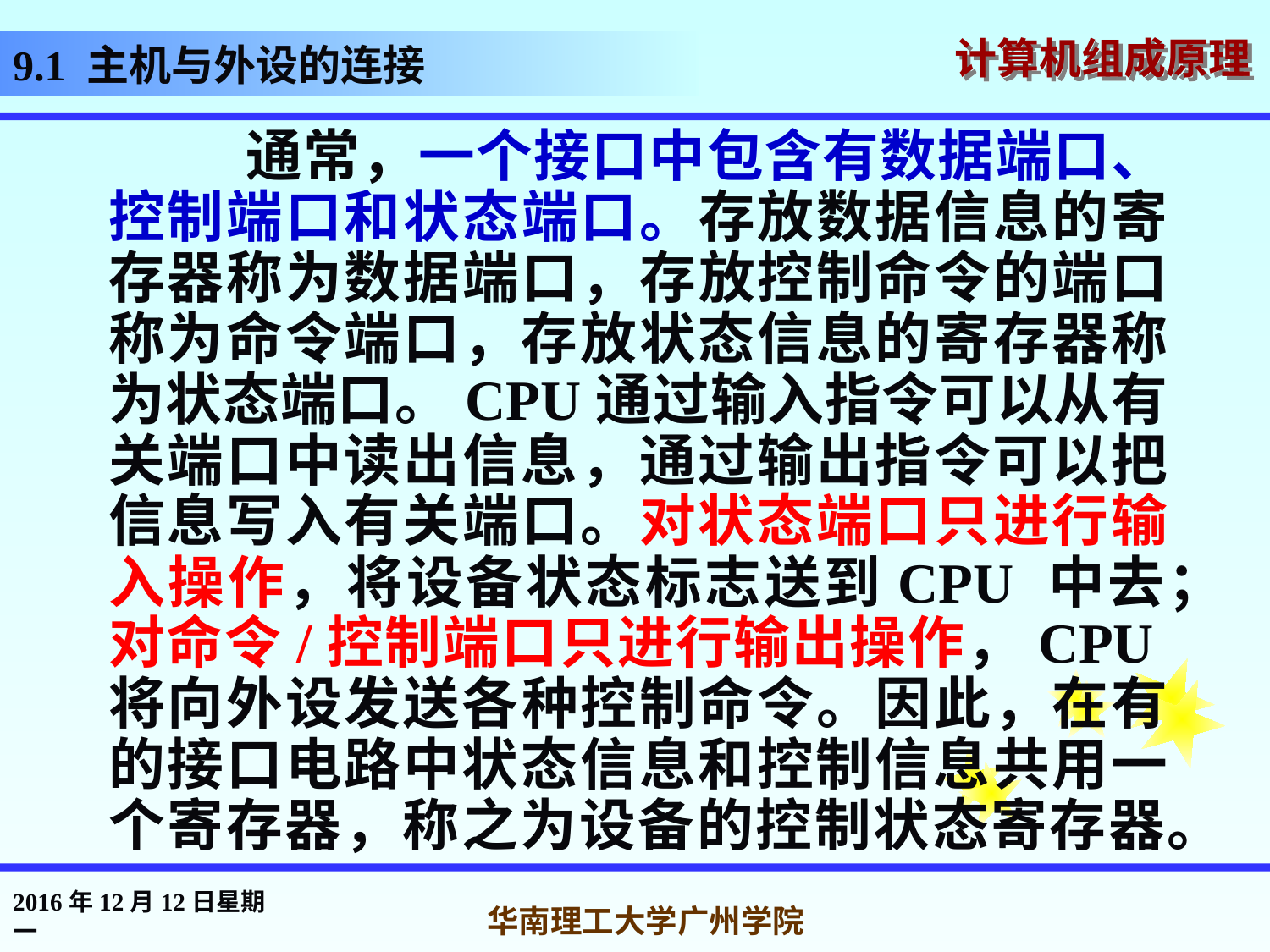

# 9.1 主机与外设的连接
            通常，一个接口中包含有数据端口、控制端口和状态端口。存放数据信息的寄存器称为数据端口，存放控制命令的端口称为命令端口，存放状态信息的寄存器称为状态端口。CPU通过输入指令可以从有关端口中读出信息，通过输出指令可以把信息写入有关端口。对状态端口只进行输入操作，将设备状态标志送到CPU 中去；对命令/控制端口只进行输出操作，CPU将向外设发送各种控制命令。因此，在有的接口电路中状态信息和控制信息共用一个寄存器，称之为设备的控制状态寄存器。
2016年12月12日星期一
华南理工大学广州学院